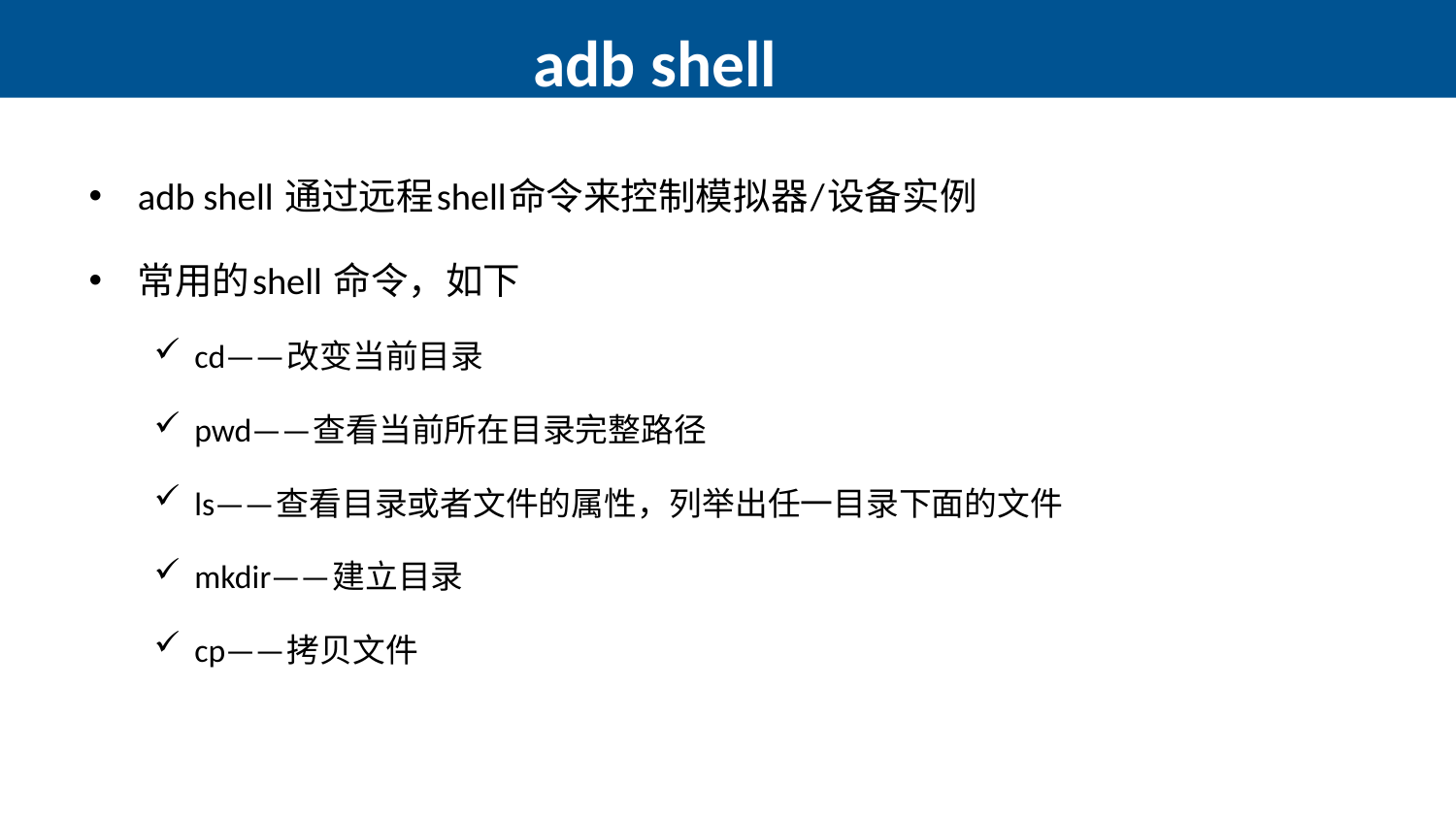

# adb shell
adb shell 通过远程shell命令来控制模拟器/设备实例
常用的shell 命令，如下
cd——改变当前目录
pwd——查看当前所在目录完整路径
ls——查看目录或者文件的属性，列举出任一目录下面的文件
mkdir——建立目录
cp——拷贝文件